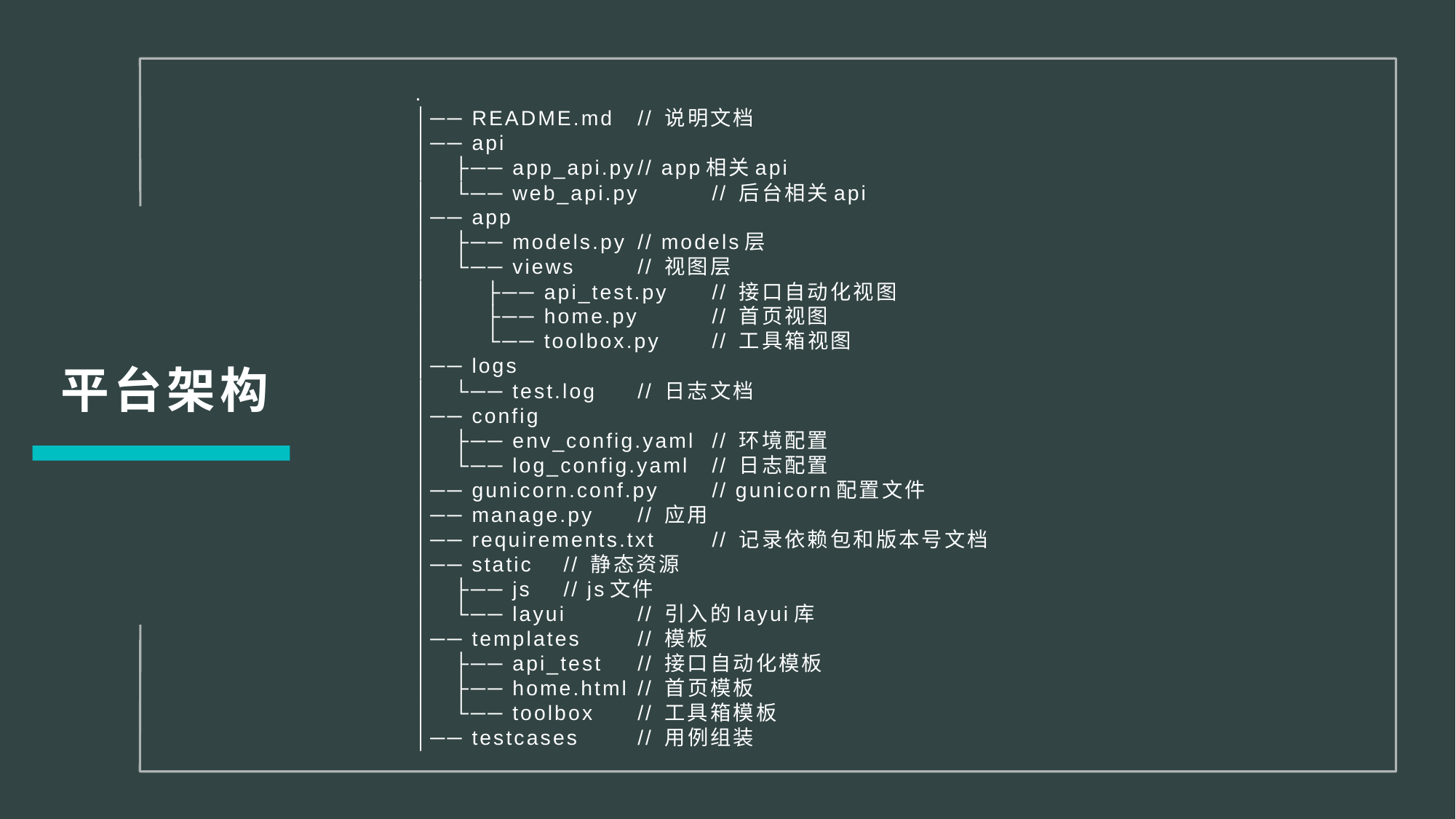

.
│── README.md			// 说明文档
│── api
│   ├── app_api.py			// app相关api
│   └── web_api.py			// 后台相关api
│── app
│   ├── models.py				// models层
│   └── views					// 视图层
│       ├── api_test.py				// 接口自动化视图
│       ├── home.py					// 首页视图
│       └── toolbox.py				// 工具箱视图
│── logs
│   └── test.log				// 日志文档
│── config
│   ├── env_config.yaml			// 环境配置
│   └── log_config.yaml			// 日志配置
│── gunicorn.conf.py		// gunicorn配置文件
│── manage.py			// 应用
│── requirements.txt			// 记录依赖包和版本号文档
│── static				// 静态资源
│   ├── js					// js文件
│   └── layui					// 引入的layui库
│── templates			// 模板
│   ├── api_test				// 接口自动化模板
│   ├── home.html				// 首页模板
│   └── toolbox				// 工具箱模板
│── testcases			// 用例组装

平台架构